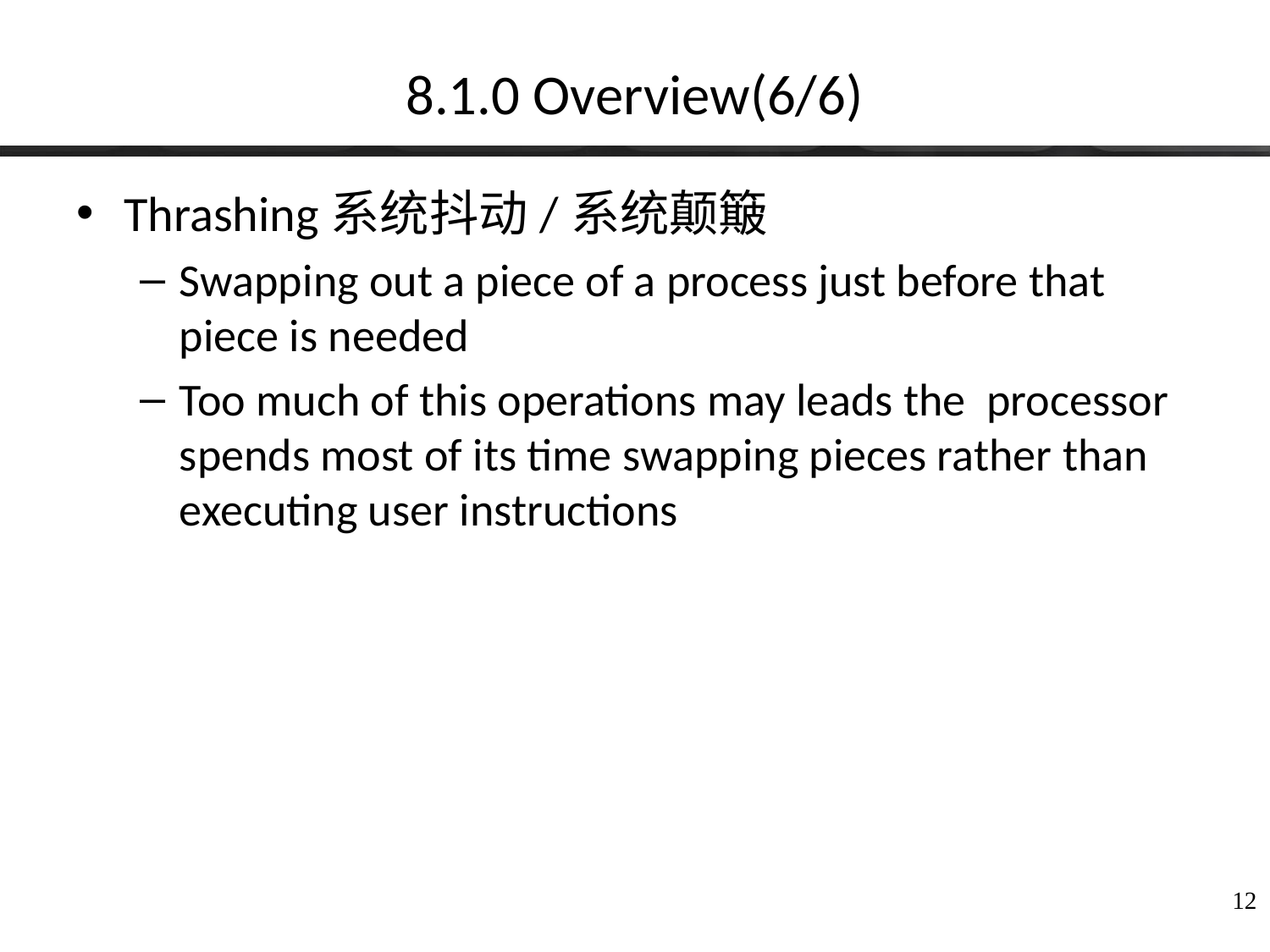

# 8.1.0 Overview(6/6)
Thrashing系统抖动/系统颠簸
Swapping out a piece of a process just before that piece is needed
Too much of this operations may leads the  processor spends most of its time swapping pieces rather than executing user instructions

12